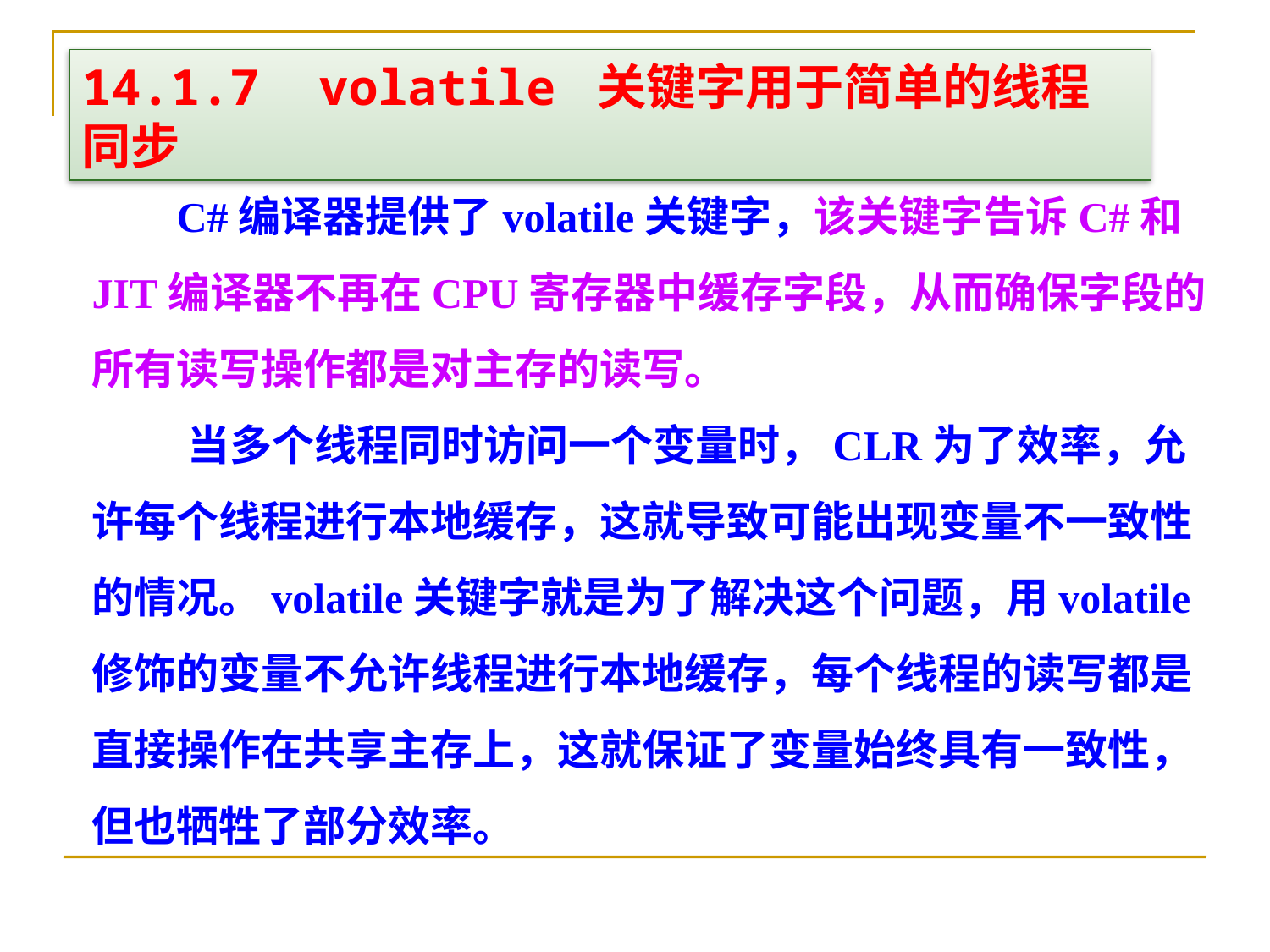

14.1.7  volatile 关键字用于简单的线程同步
        C#编译器提供了volatile关键字，该关键字告诉C#和JIT编译器不再在CPU寄存器中缓存字段，从而确保字段的所有读写操作都是对主存的读写。
         当多个线程同时访问一个变量时，CLR为了效率，允许每个线程进行本地缓存，这就导致可能出现变量不一致性的情况。volatile关键字就是为了解决这个问题，用volatile修饰的变量不允许线程进行本地缓存，每个线程的读写都是直接操作在共享主存上，这就保证了变量始终具有一致性，但也牺牲了部分效率。